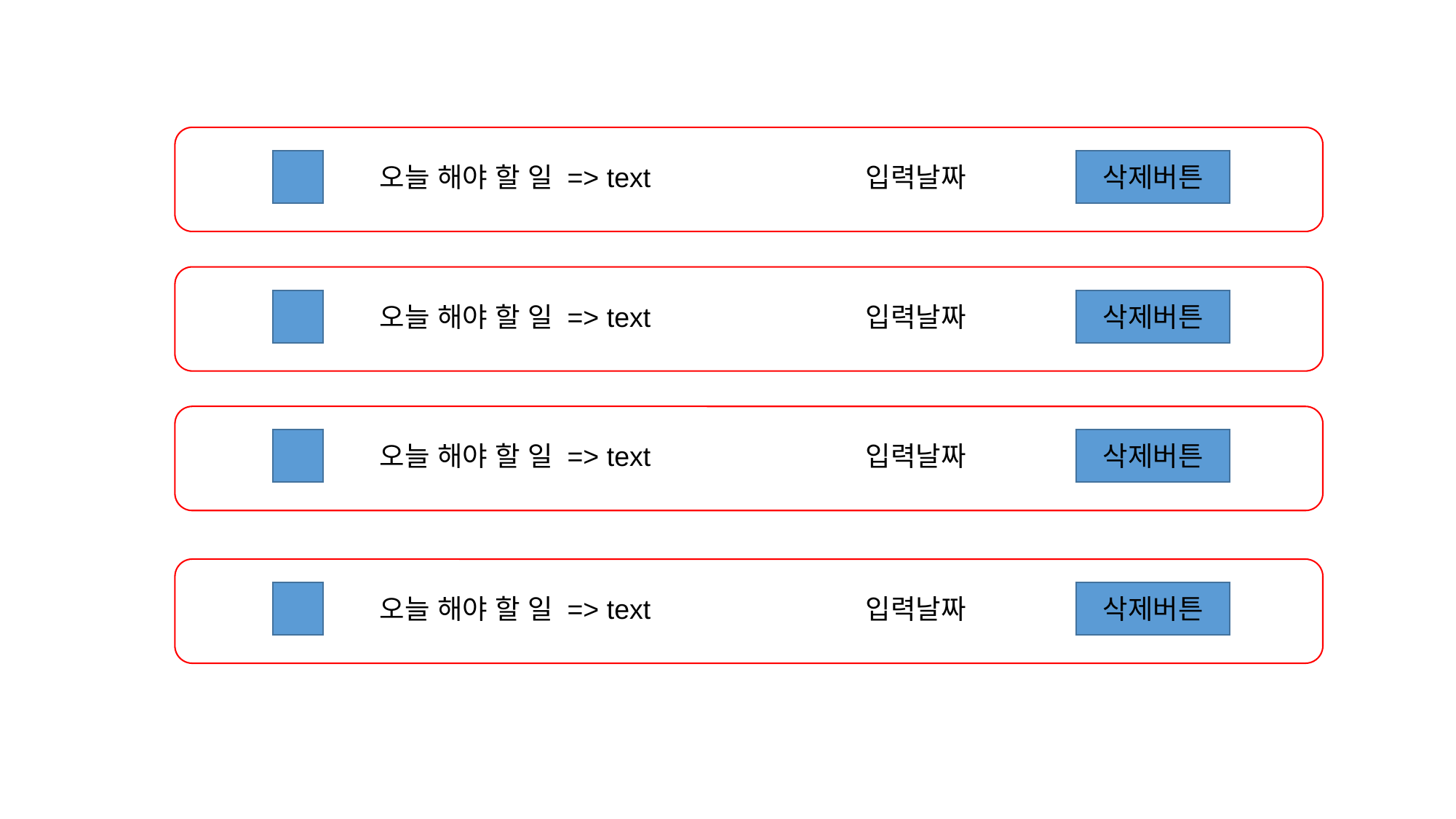

오늘 해야 할 일 => text
입력날짜
삭제버튼

오늘 해야 할 일 => text
입력날짜
삭제버튼

오늘 해야 할 일 => text
입력날짜
삭제버튼

오늘 해야 할 일 => text
입력날짜
삭제버튼